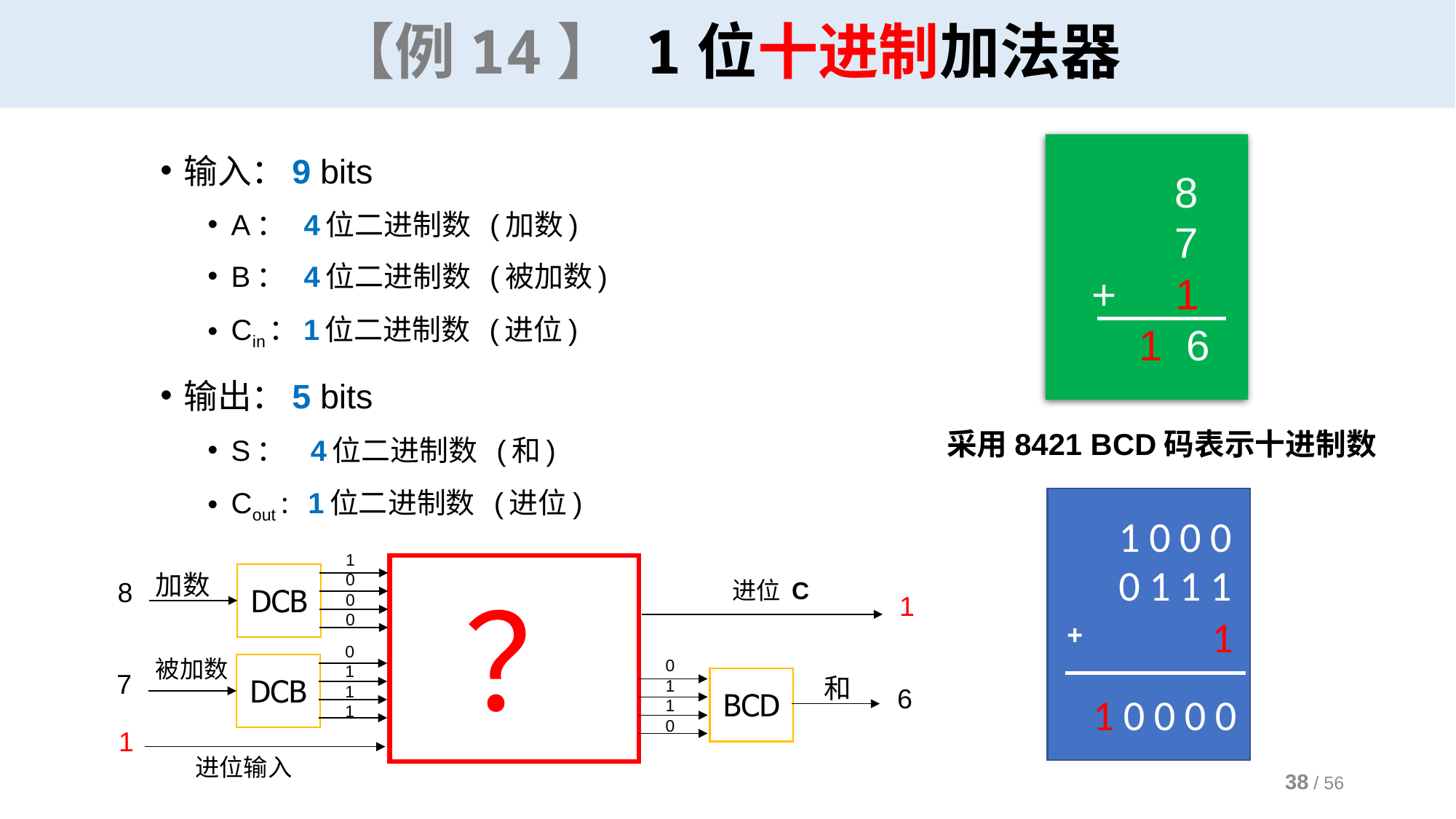

# 【例14】 1位十进制加法器
输入：9 bits
A：  4位二进制数  (加数)
B：  4位二进制数  (被加数)
Cin：1位二进制数  (进位)
输出：5 bits
S：   4位二进制数  (和)
Cout：1位二进制数  (进位)

          8
          7
   +     1
       1  6

采用8421 BCD码表示十进制数

1000
1
0
0
0
？
加数
DCB
8
进位 C
1
0
1
1
1
被加数
0
1
1
0
DCB
7
和
BCD
6
1
进位输入
0111
1
+
10000
38 / 56